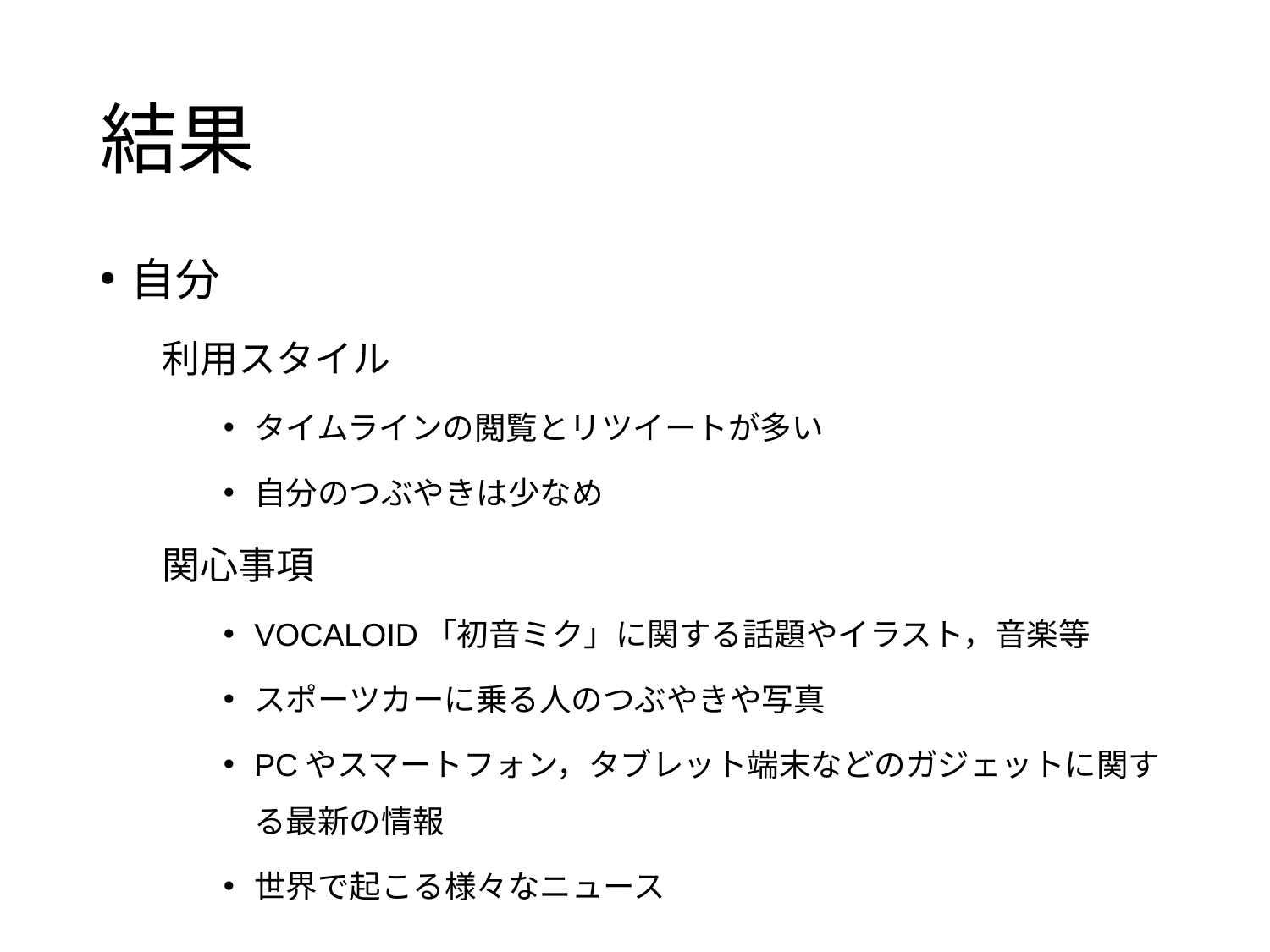

# 結果
自分
利用スタイル
タイムラインの閲覧とリツイートが多い
自分のつぶやきは少なめ
関心事項
VOCALOID「初音ミク」に関する話題やイラスト，音楽等
スポーツカーに乗る人のつぶやきや写真
PCやスマートフォン，タブレット端末などのガジェットに関する最新の情報
世界で起こる様々なニュース